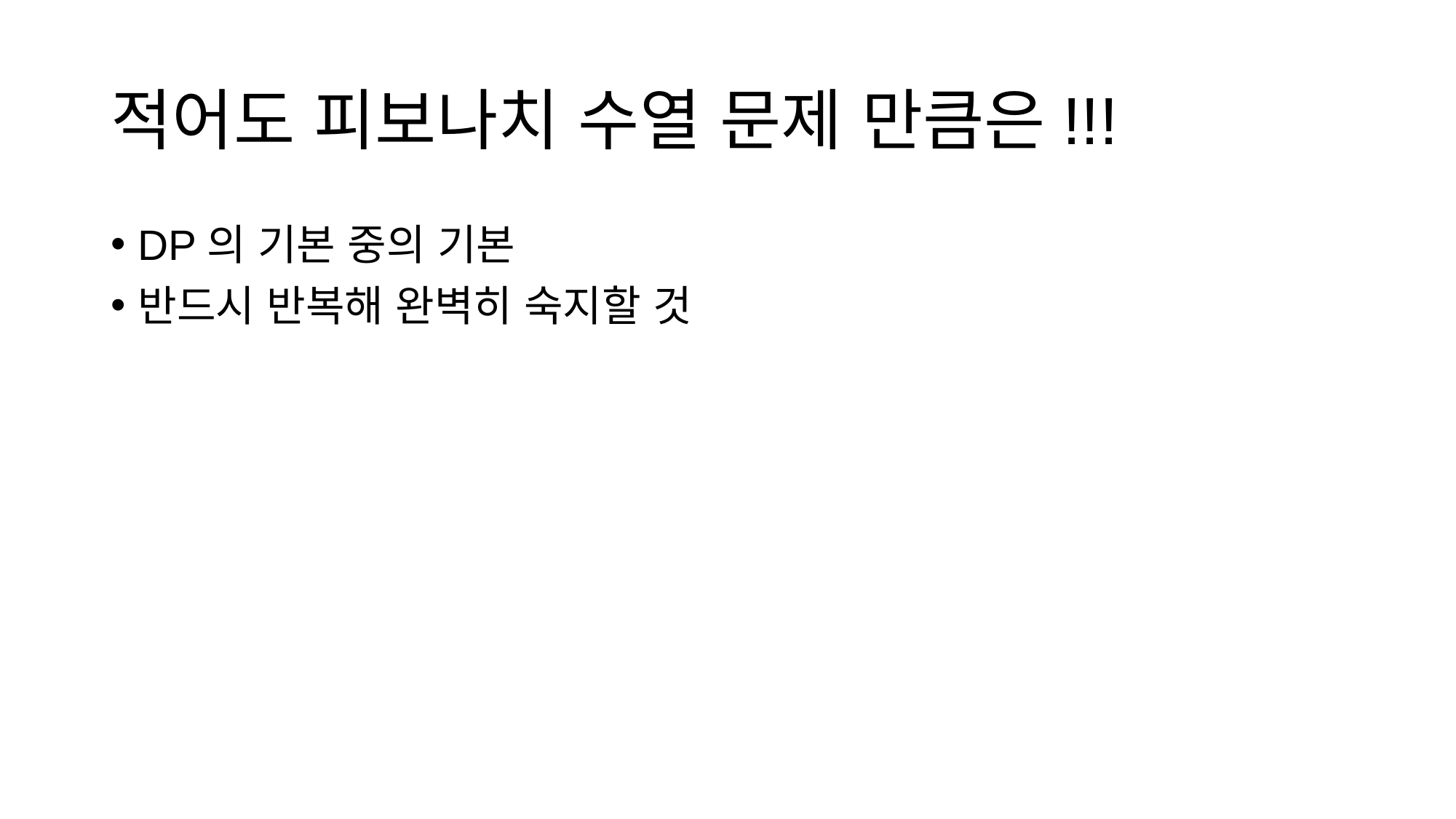

# 적어도 피보나치 수열 문제 만큼은!!!
DP의 기본 중의 기본
반드시 반복해 완벽히 숙지할 것